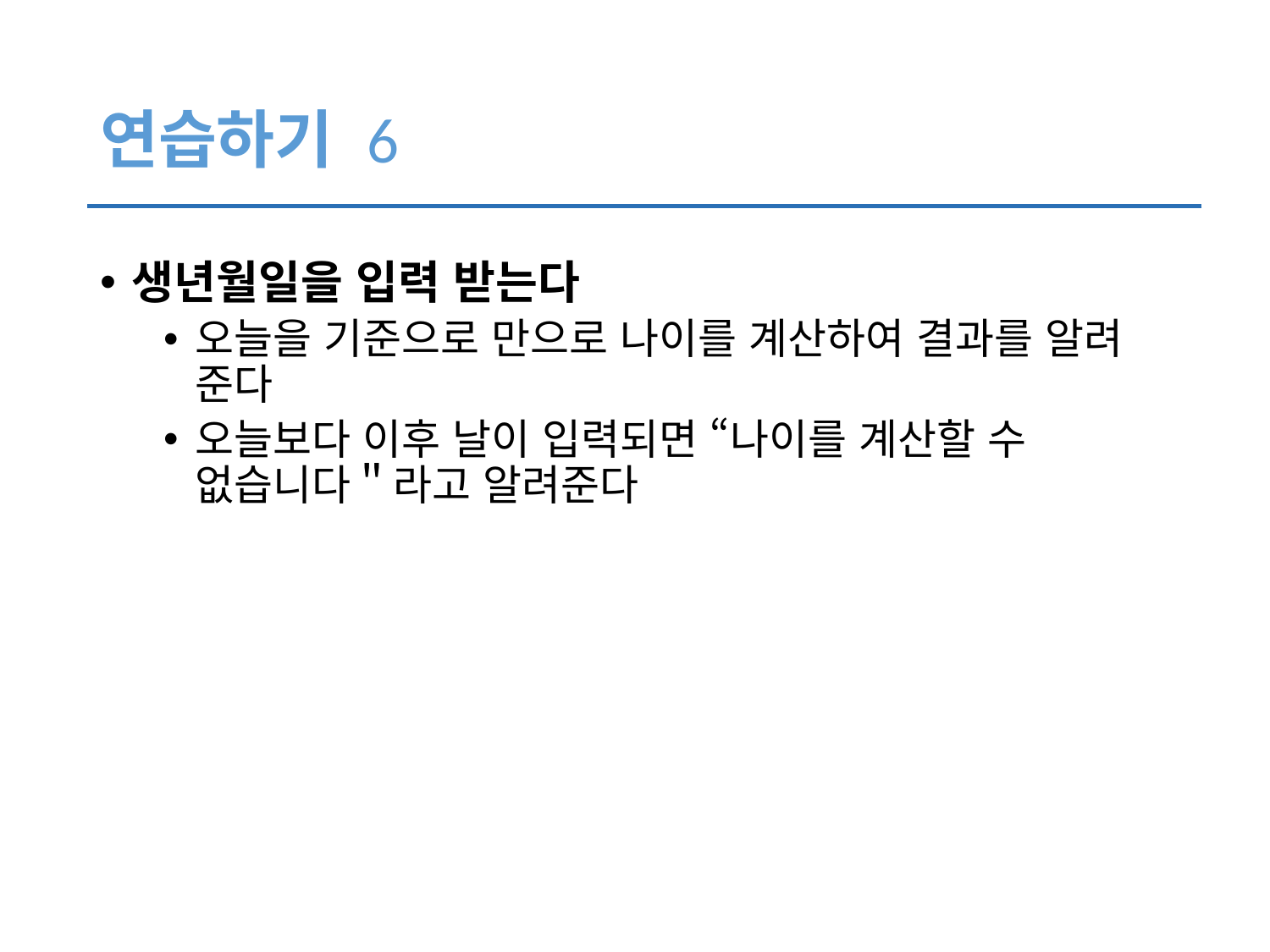

# 연습하기 6
생년월일을 입력 받는다
오늘을 기준으로 만으로 나이를 계산하여 결과를 알려 준다
오늘보다 이후 날이 입력되면 “나이를 계산할 수 없습니다＂라고 알려준다